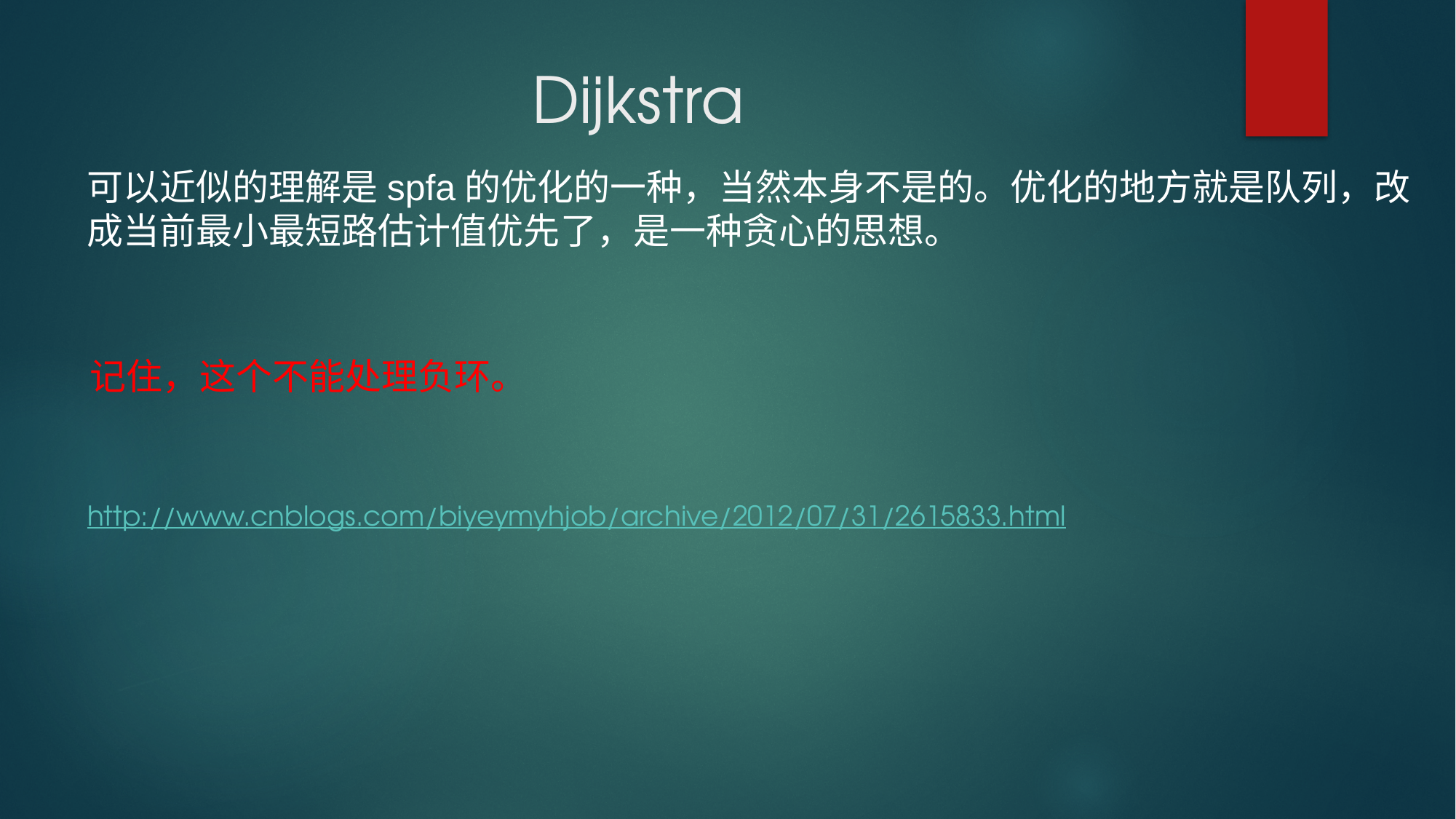

# Dijkstra
可以近似的理解是spfa的优化的一种，当然本身不是的。优化的地方就是队列，改
成当前最小最短路估计值优先了，是一种贪心的思想。
记住，这个不能处理负环。
http://www.cnblogs.com/biyeymyhjob/archive/2012/07/31/2615833.html